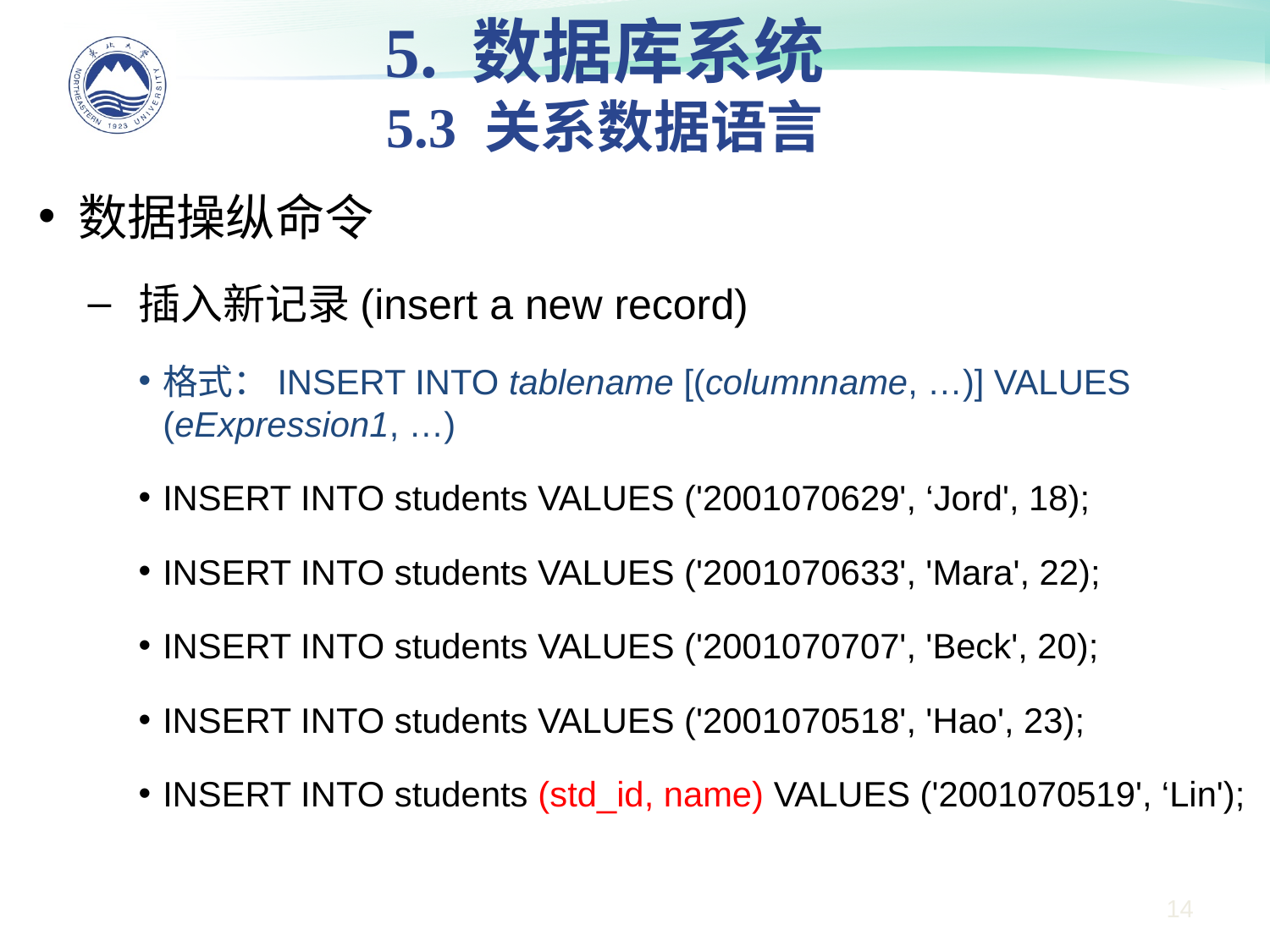

5. 数据库系统
5.3 关系数据语言
#
数据操纵命令
插入新记录(insert a new record)
格式：INSERT INTO tablename [(columnname, …)] VALUES (eExpression1, …)
INSERT INTO students VALUES ('2001070629', ‘Jord', 18);
INSERT INTO students VALUES ('2001070633', 'Mara', 22);
INSERT INTO students VALUES ('2001070707', 'Beck', 20);
INSERT INTO students VALUES ('2001070518', 'Hao', 23);
INSERT INTO students (std_id, name) VALUES ('2001070519', ‘Lin');
14